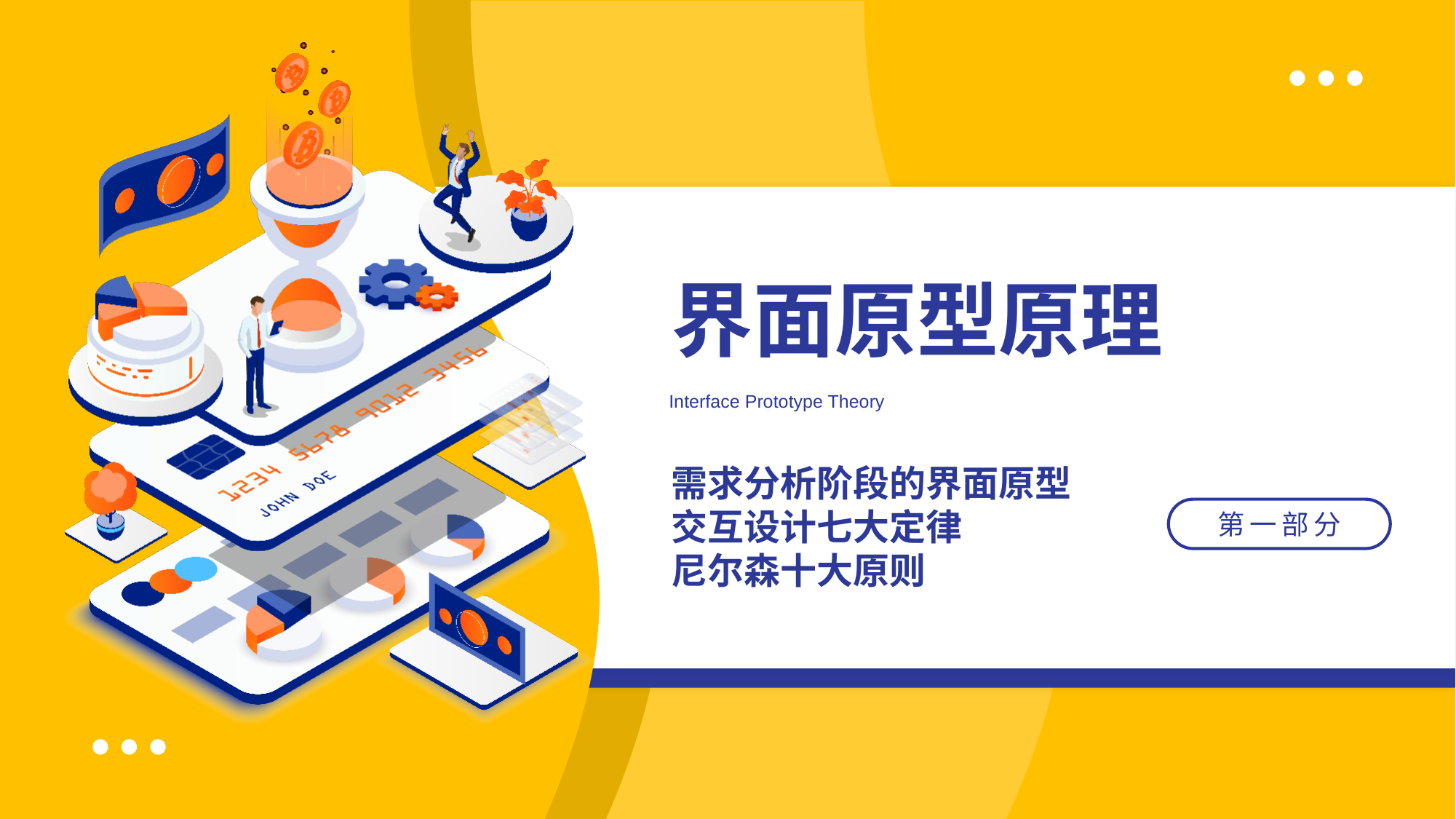

界面原型原理
Interface Prototype Theory
需求分析阶段的界面原型
交互设计七大定律
尼尔森十大原则

第一部分